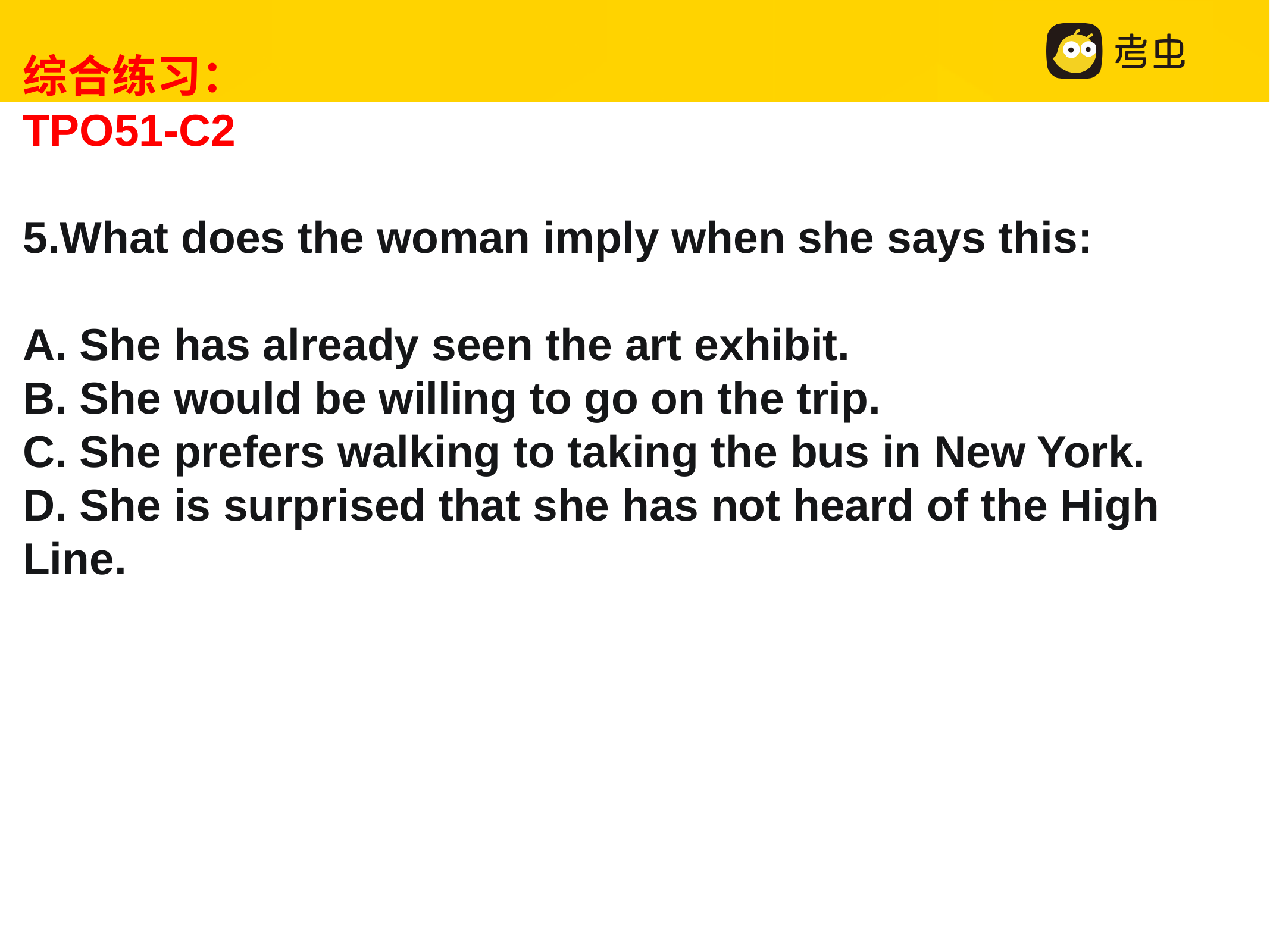

综合练习：
TPO51-C2

5.What does the woman imply when she says this:

A. She has already seen the art exhibit.
B. She would be willing to go on the trip.
C. She prefers walking to taking the bus in New York.
D. She is surprised that she has not heard of the High Line.